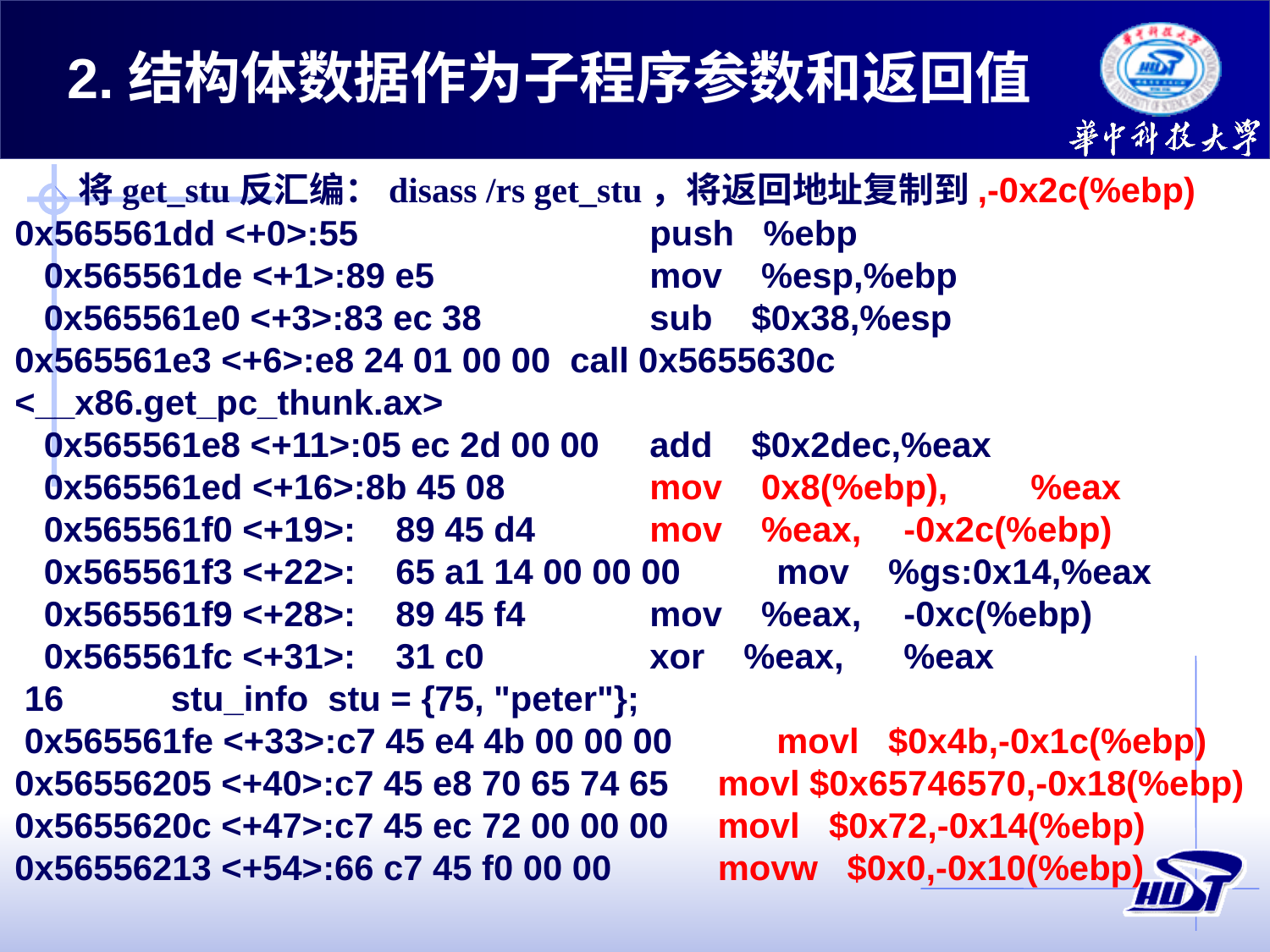

2.结构体数据作为子程序参数和返回值
将get_stu反汇编：disass /rs get_stu，将返回地址复制到,-0x2c(%ebp)
0x565561dd <+0>:55			push   %ebp
   0x565561de <+1>:89 e5		mov    %esp,%ebp
   0x565561e0 <+3>:83 ec 38		sub    $0x38,%esp
0x565561e3 <+6>:e8 24 01 00 00  call 0x5655630c <__x86.get_pc_thunk.ax>
   0x565561e8 <+11>:05 ec 2d 00 00	add    $0x2dec,%eax
   0x565561ed <+16>:8b 45 08		mov    0x8(%ebp),	%eax
   0x565561f0 <+19>:	89 45 d4	mov    %eax,	-0x2c(%ebp)
   0x565561f3 <+22>:	65 a1 14 00 00 00	mov    %gs:0x14,%eax
   0x565561f9 <+28>:	89 45 f4	mov    %eax,	-0xc(%ebp)
   0x565561fc <+31>:	31 c0		xor    %eax,	%eax
 16	   stu_info  stu = {75, "peter"};
 0x565561fe <+33>:c7 45 e4 4b 00 00 00	movl   $0x4b,-0x1c(%ebp)
0x56556205 <+40>:c7 45 e8 70 65 74 65     movl $0x65746570,-0x18(%ebp)
0x5655620c <+47>:c7 45 ec 72 00 00 00     movl   $0x72,-0x14(%ebp)
0x56556213 <+54>:66 c7 45 f0 00 00	       movw   $0x0,-0x10(%ebp)